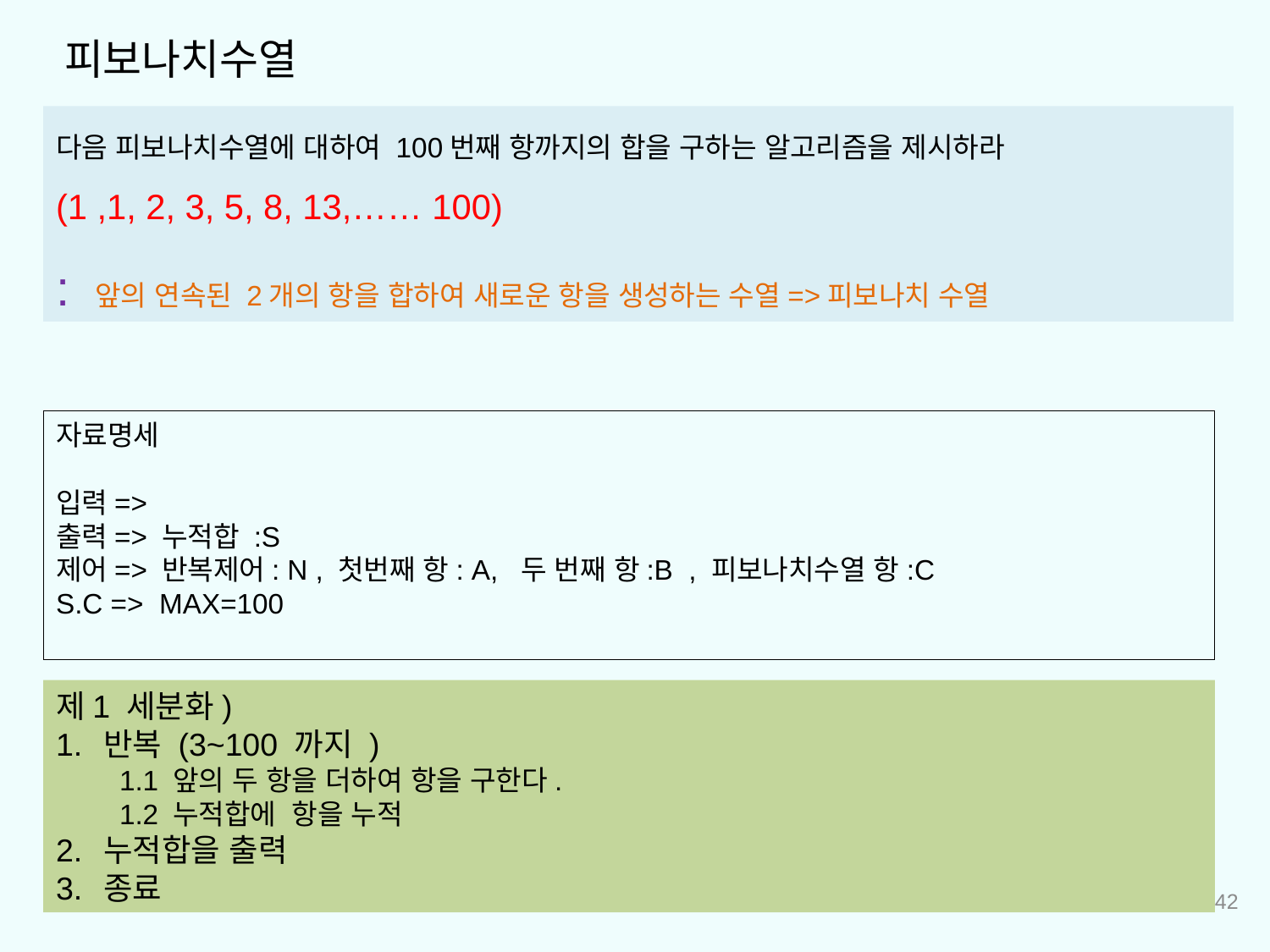

피보나치수열
다음 피보나치수열에 대하여 100번째 항까지의 합을 구하는 알고리즘을 제시하라
(1 ,1, 2, 3, 5, 8, 13,…… 100)
: 앞의 연속된 2개의 항을 합하여 새로운 항을 생성하는 수열=>피보나치 수열
자료명세

입력=>
출력=> 누적합 :S
제어=> 반복제어: N , 첫번째 항: A,  두 번째 항:B  , 피보나치수열 항:C
S.C =>  MAX=100

제1 세분화)
반복 (3~100 까지 )
1.1 앞의 두 항을 더하여 항을 구한다.
1.2 누적합에  항을 누적
누적합을 출력
종료
142